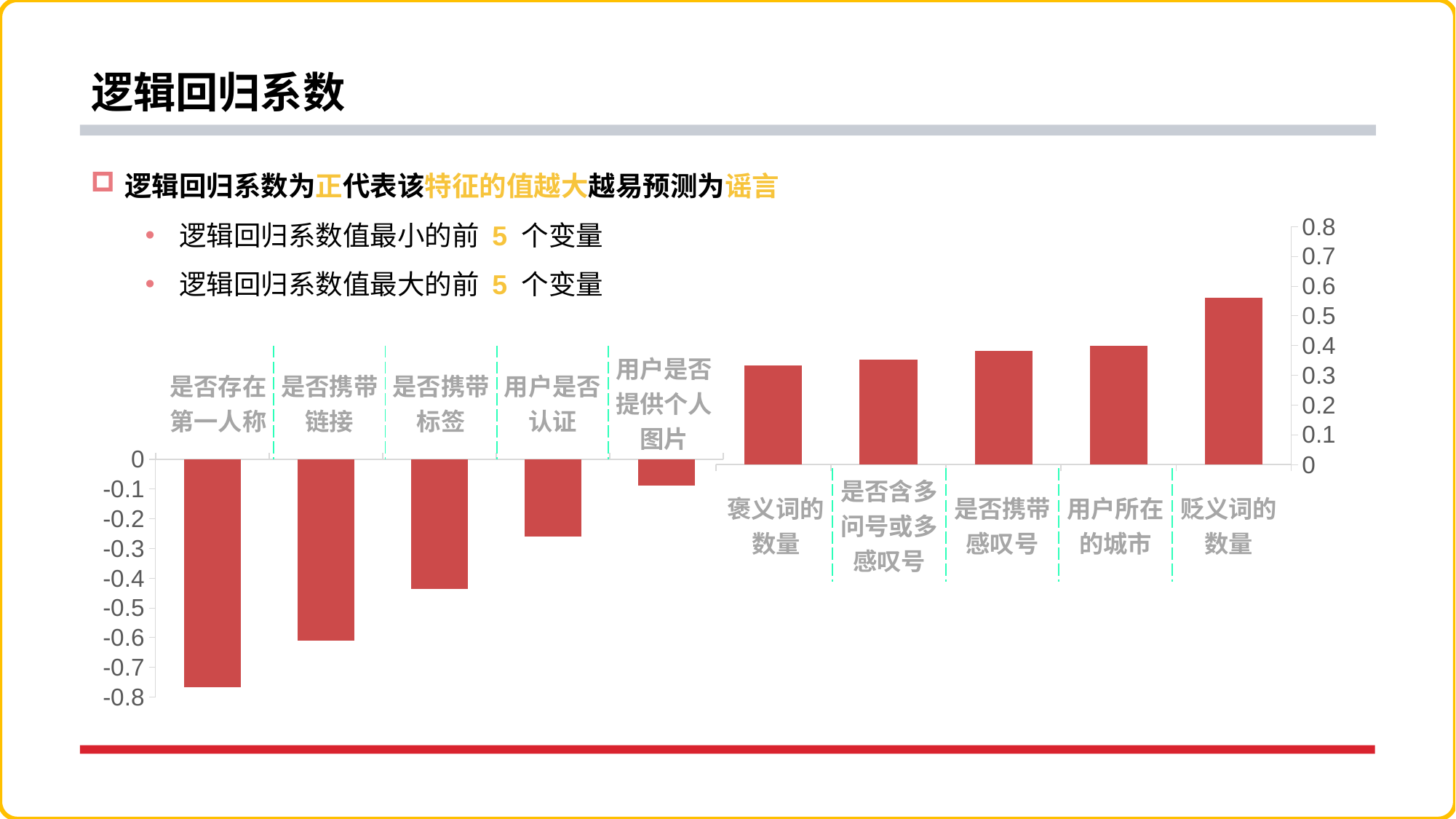

# 逻辑回归系数
逻辑回归系数为正代表该特征的值越大越易预测为谣言
逻辑回归系数值最小的前 5 个变量
逻辑回归系数值最大的前 5 个变量

### Chart

| Category |  |
|---|---|
| 微博当中褒义词的数量 | 0.333847283410061 |
| 携带多个问句/感叹句标点的百分比 | 0.352299984290067 |
| 携带感叹句标点的微博的百分比 | 0.382428856103217 |
| 来自大（小）城市的用户的百分比 | 0.398569008720632 |
| 微博当中贬义词的数量 | 0.559717965863754 |

### Chart

| Category |  |
|---|---|
| 存在第一人称的微博的百分比 | -0.767661279204445 |
| 携带链接的微博的百分比 | -0.608649054204254 |
| 携带标签的微博的百分比 | -0.435996841290168 |
| 认证的用户的百分比 | -0.259300290457155 |
| 提供个人图片的用户的百分比 | -0.0880116047304323 |
| 是否存在第一人称 | 是否携带链接 | 是否携带标签 | 用户是否认证 | 用户是否提供个人图片 |
| --- | --- | --- | --- | --- |
| 褒义词的数量 | 是否含多问号或多感叹号 | 是否携带感叹号 | 用户所在的城市 | 贬义词的数量 |
| --- | --- | --- | --- | --- |